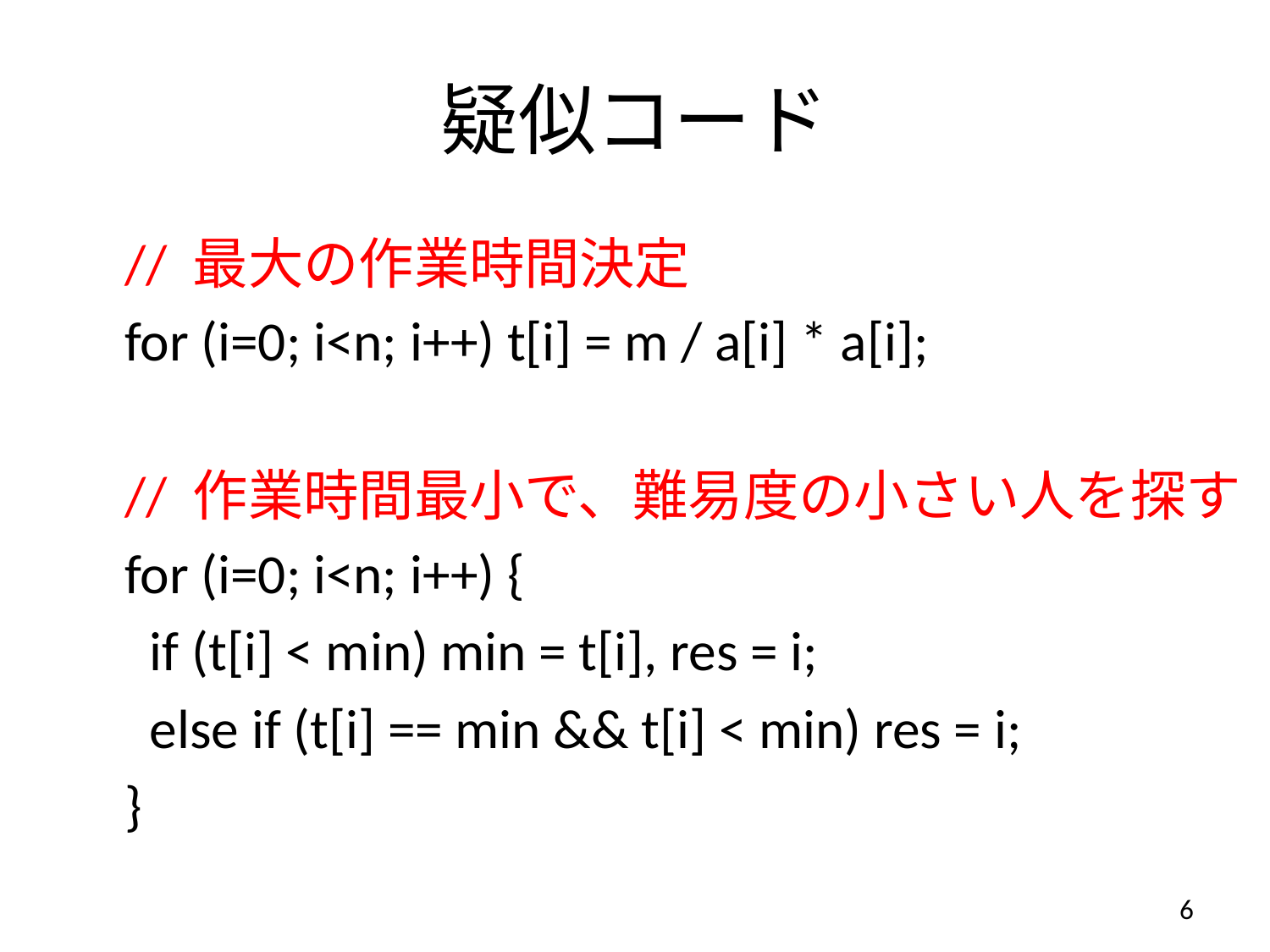

# 疑似コード
// 最大の作業時間決定
for (i=0; i<n; i++) t[i] = m / a[i] * a[i];

// 作業時間最小で、難易度の小さい人を探す
for (i=0; i<n; i++) {
  if (t[i] < min) min = t[i], res = i;
  else if (t[i] == min && t[i] < min) res = i;
}

6